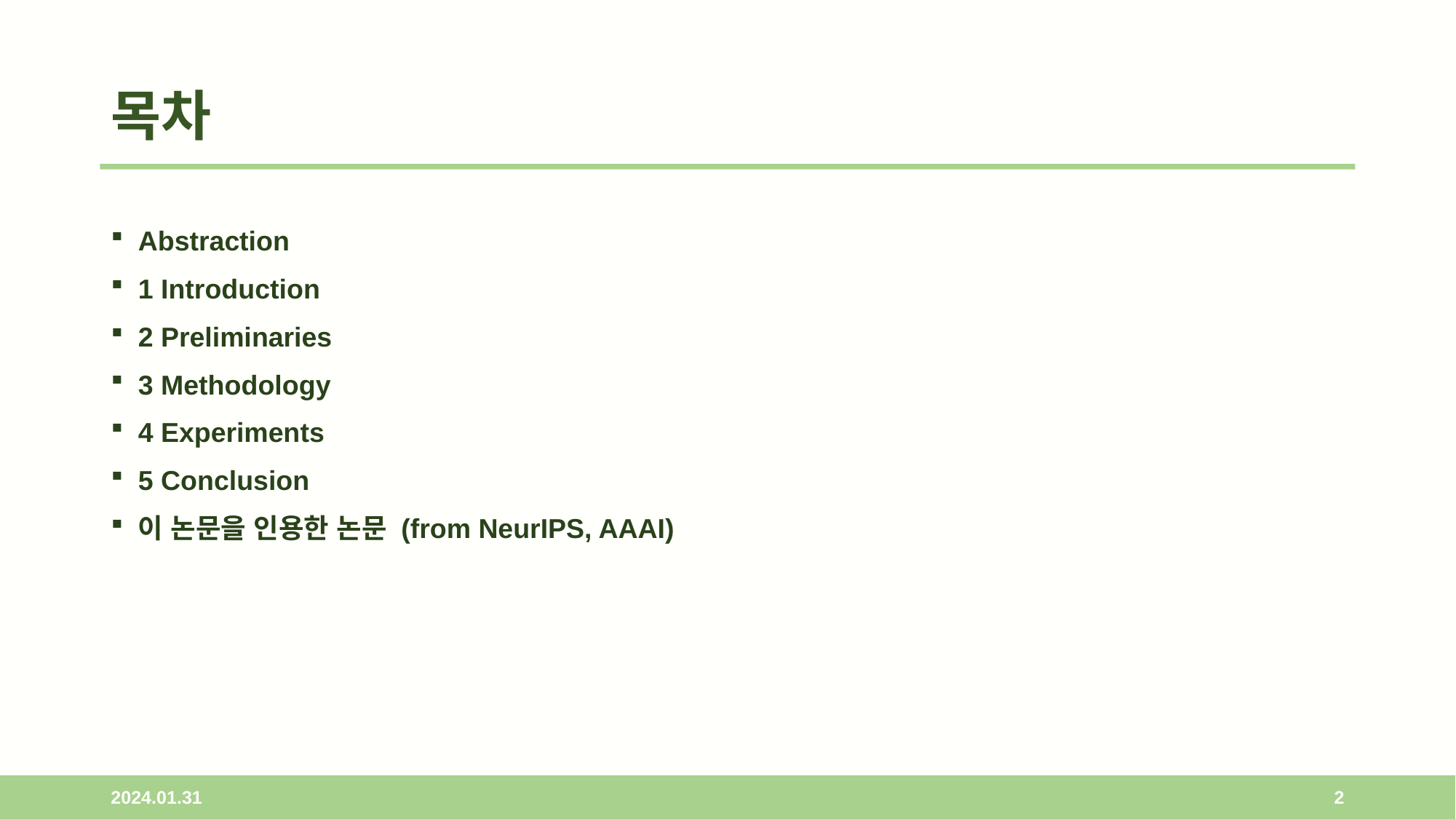

# 목차
Abstraction
1 Introduction
2 Preliminaries
3 Methodology
4 Experiments
5 Conclusion
이 논문을 인용한 논문 (from NeurIPS, AAAI)
2024.01.31
2